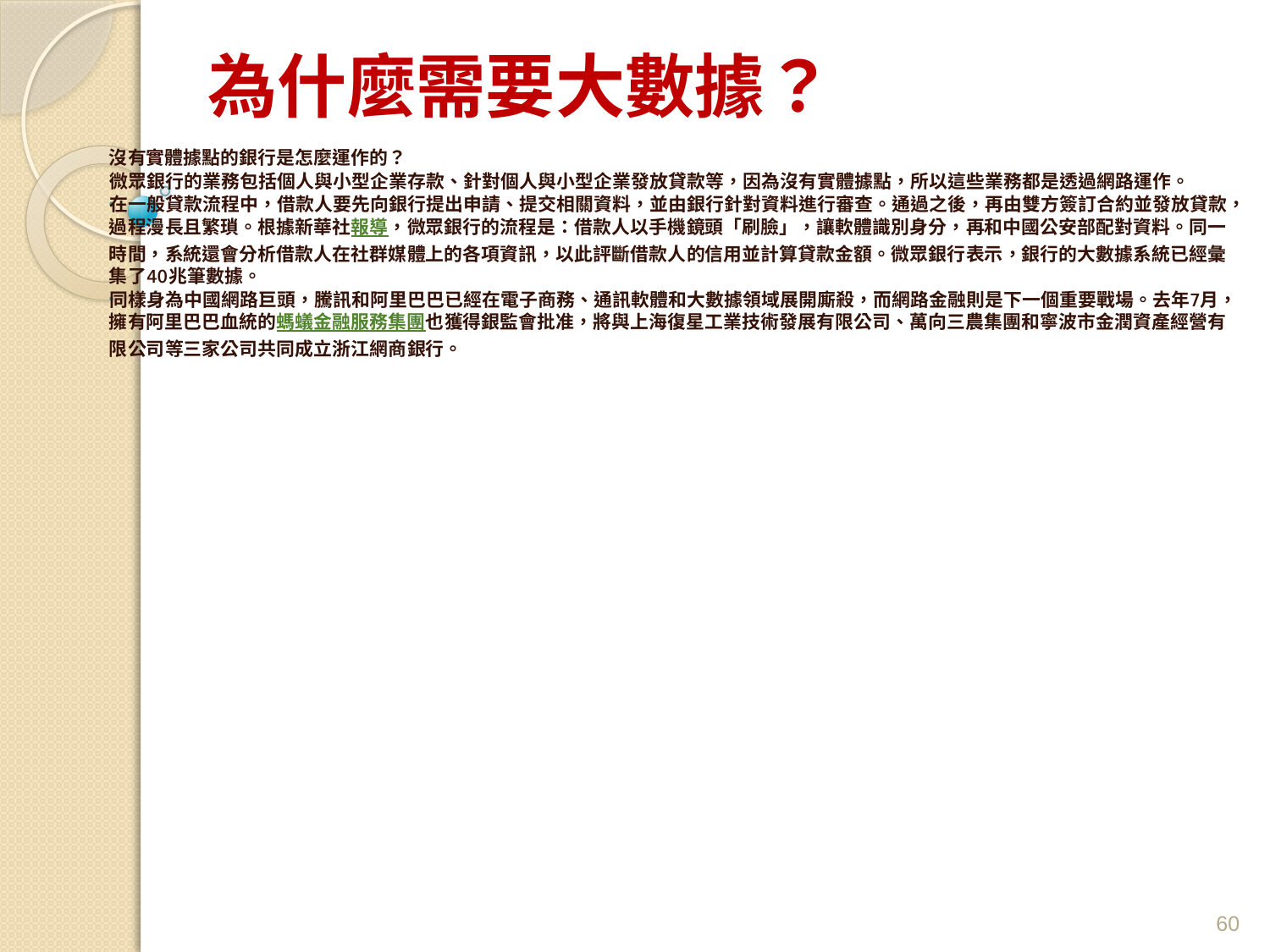

# 為什麼需要大數據？
沒有實體據點的銀行是怎麼運作的？
微眾銀行的業務包括個人與小型企業存款、針對個人與小型企業發放貸款等，因為沒有實體據點，所以這些業務都是透過網路運作。
在一般貸款流程中，借款人要先向銀行提出申請、提交相關資料，並由銀行針對資料進行審查。通過之後，再由雙方簽訂合約並發放貸款，過程漫長且繁瑣。根據新華社報導，微眾銀行的流程是：借款人以手機鏡頭「刷臉」，讓軟體識別身分，再和中國公安部配對資料。同一時間，系統還會分析借款人在社群媒體上的各項資訊，以此評斷借款人的信用並計算貸款金額。微眾銀行表示，銀行的大數據系統已經彙集了40兆筆數據。
同樣身為中國網路巨頭，騰訊和阿里巴巴已經在電子商務、通訊軟體和大數據領域展開廝殺，而網路金融則是下一個重要戰場。去年7月，擁有阿里巴巴血統的螞蟻金融服務集團也獲得銀監會批准，將與上海復星工業技術發展有限公司、萬向三農集團和寧波市金潤資產經營有限公司等三家公司共同成立浙江網商銀行。

60